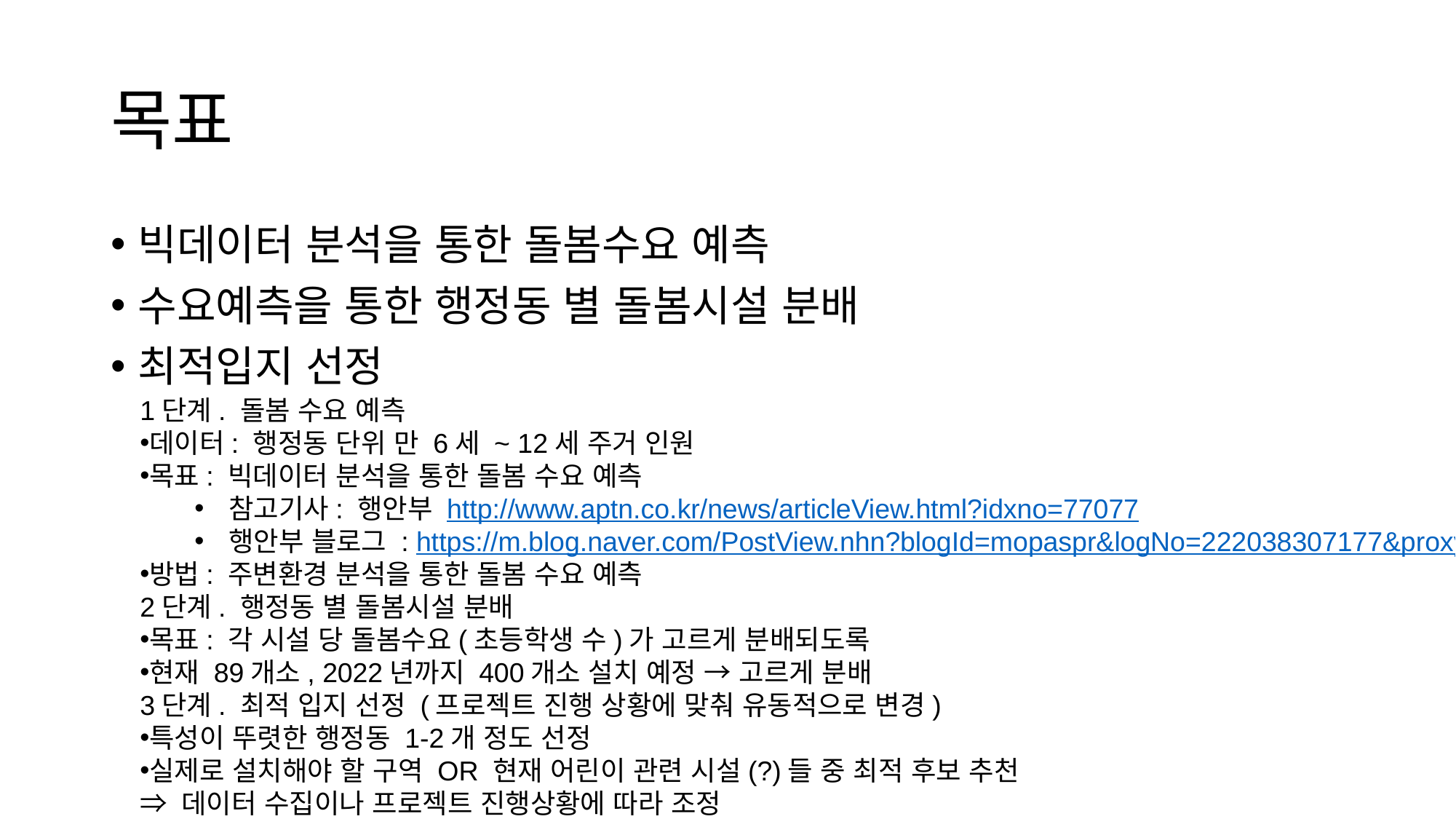

# 목표
빅데이터 분석을 통한 돌봄수요 예측
수요예측을 통한 행정동 별 돌봄시설 분배
최적입지 선정

1단계. 돌봄 수요 예측
데이터: 행정동 단위 만 6세 ~ 12세 주거 인원
목표: 빅데이터 분석을 통한 돌봄 수요 예측
참고기사: 행안부 http://www.aptn.co.kr/news/articleView.html?idxno=77077
행안부 블로그 : https://m.blog.naver.com/PostView.nhn?blogId=mopaspr&logNo=222038307177&proxyReferer=https:%2F%2Fwww.google.com%2F
방법: 주변환경 분석을 통한 돌봄 수요 예측
2단계. 행정동 별 돌봄시설 분배
목표: 각 시설 당 돌봄수요(초등학생 수)가 고르게 분배되도록
현재 89개소, 2022년까지 400개소 설치 예정 → 고르게 분배
3단계. 최적 입지 선정 (프로젝트 진행 상황에 맞춰 유동적으로 변경)
특성이 뚜렷한 행정동 1-2개 정도 선정
실제로 설치해야 할 구역 OR 현재 어린이 관련 시설(?)들 중 최적 후보 추천
⇒ 데이터 수집이나 프로젝트 진행상황에 따라 조정